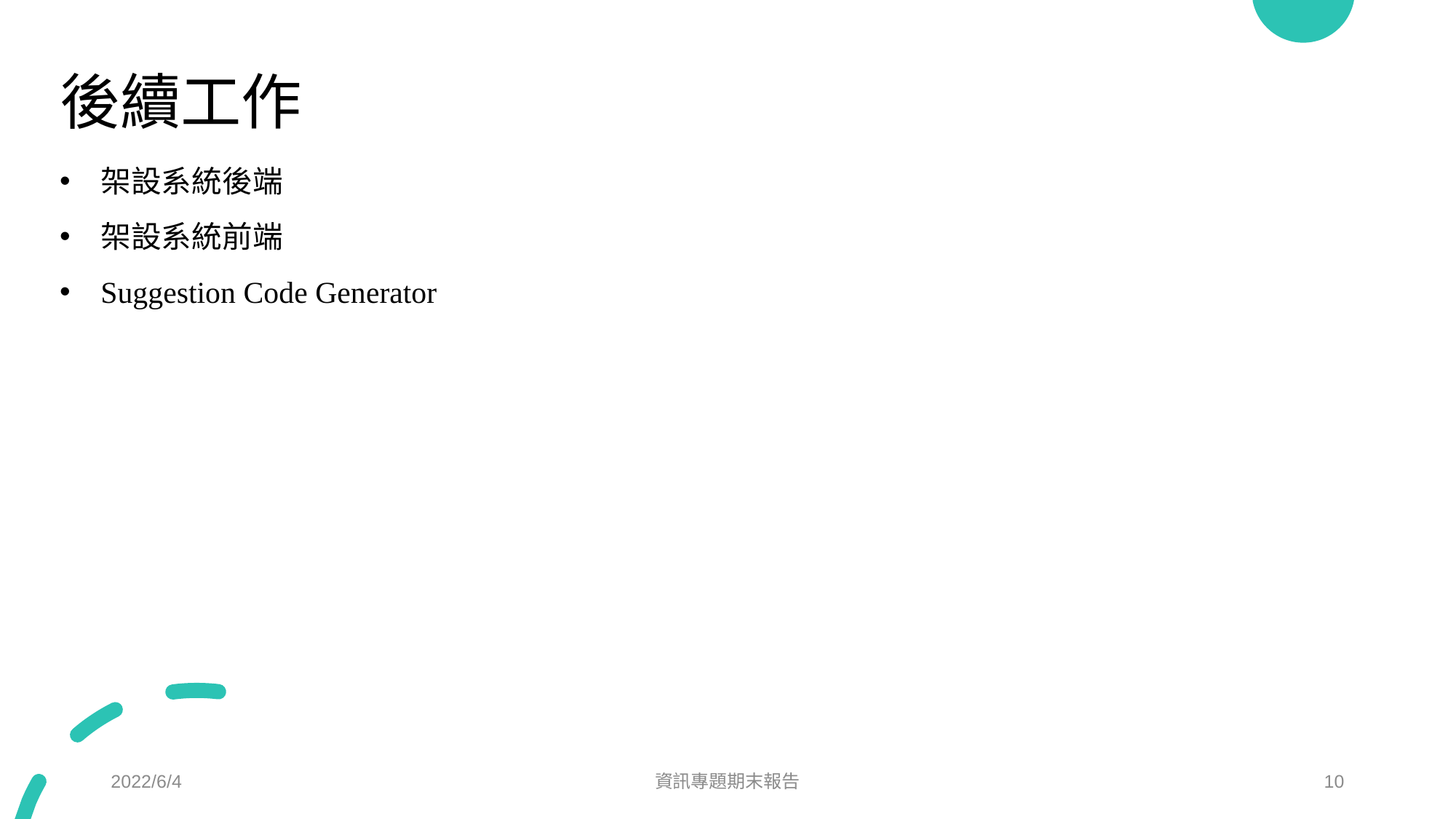

# 後續工作
架設系統後端
架設系統前端
Suggestion Code Generator

2022/6/4
資訊專題期末報告
10